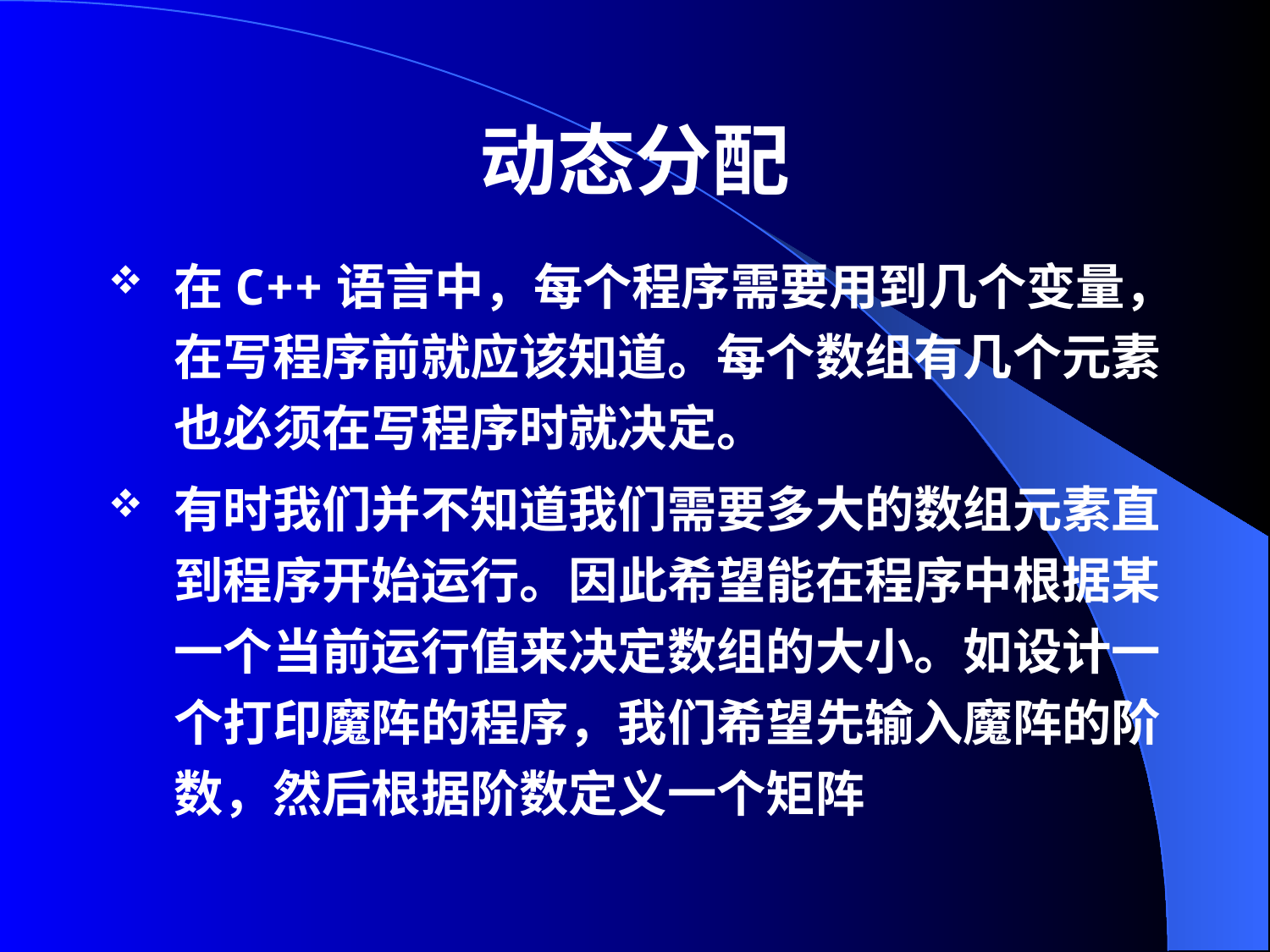

# 动态分配
在C++语言中，每个程序需要用到几个变量，在写程序前就应该知道。每个数组有几个元素也必须在写程序时就决定。
有时我们并不知道我们需要多大的数组元素直到程序开始运行。因此希望能在程序中根据某一个当前运行值来决定数组的大小。如设计一个打印魔阵的程序，我们希望先输入魔阵的阶数，然后根据阶数定义一个矩阵